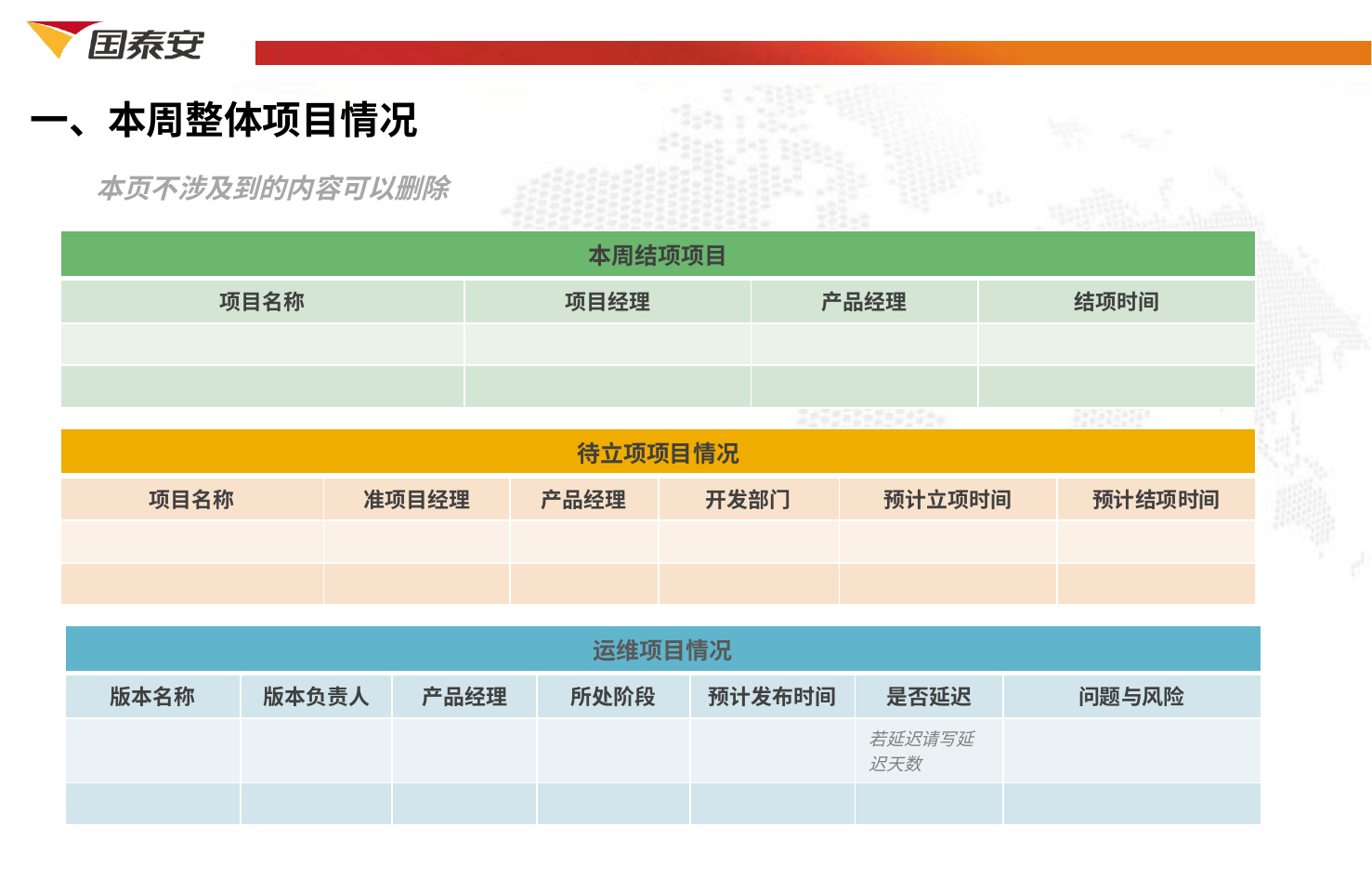

一、本周整体项目情况
本页不涉及到的内容可以删除
| 本周结项项目 |  |  |  |
| --- | --- | --- | --- |
| 项目名称 | 项目经理 | 产品经理 | 结项时间 |
|  |  |  |  |
|  |  |  |  |
| 待立项项目情况 |  |  |  |  |  |
| --- | --- | --- | --- | --- | --- |
| 项目名称 | 准项目经理 | 产品经理 | 开发部门 | 预计立项时间 | 预计结项时间 |
|  |  |  |  |  |  |
|  |  |  |  |  |  |
| 运维项目情况 |  |  |  |  |  |  |
| --- | --- | --- | --- | --- | --- | --- |
| 版本名称 | 版本负责人 | 产品经理 | 所处阶段 | 预计发布时间 | 是否延迟 | 问题与风险 |
|  |  |  |  |  | 若延迟请写延迟天数 |  |
|  |  |  |  |  |  |  |